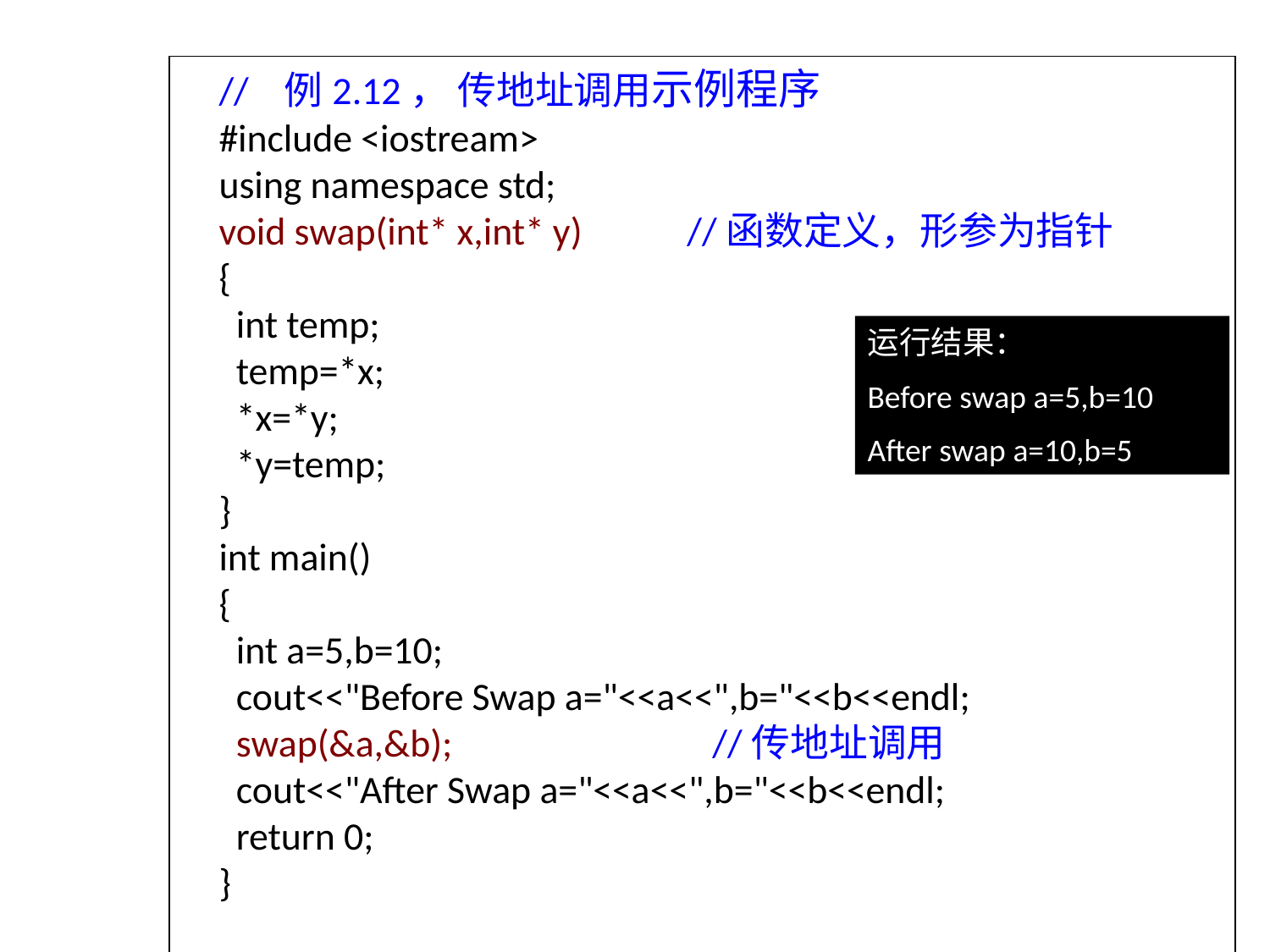

//   例2.12， 传地址调用示例程序
#include <iostream>
using namespace std;
void swap(int* x,int* y) 　　//函数定义，形参为指针
{
  int temp;
  temp=*x;
  *x=*y;
  *y=temp;
}
int main()
{
  int a=5,b=10;
  cout<<"Before Swap a="<<a<<",b="<<b<<endl;
  swap(&a,&b);　　　　　 　//传地址调用
  cout<<"After Swap a="<<a<<",b="<<b<<endl;
  return 0;
}

运行结果：
Before swap a=5,b=10
After swap a=10,b=5